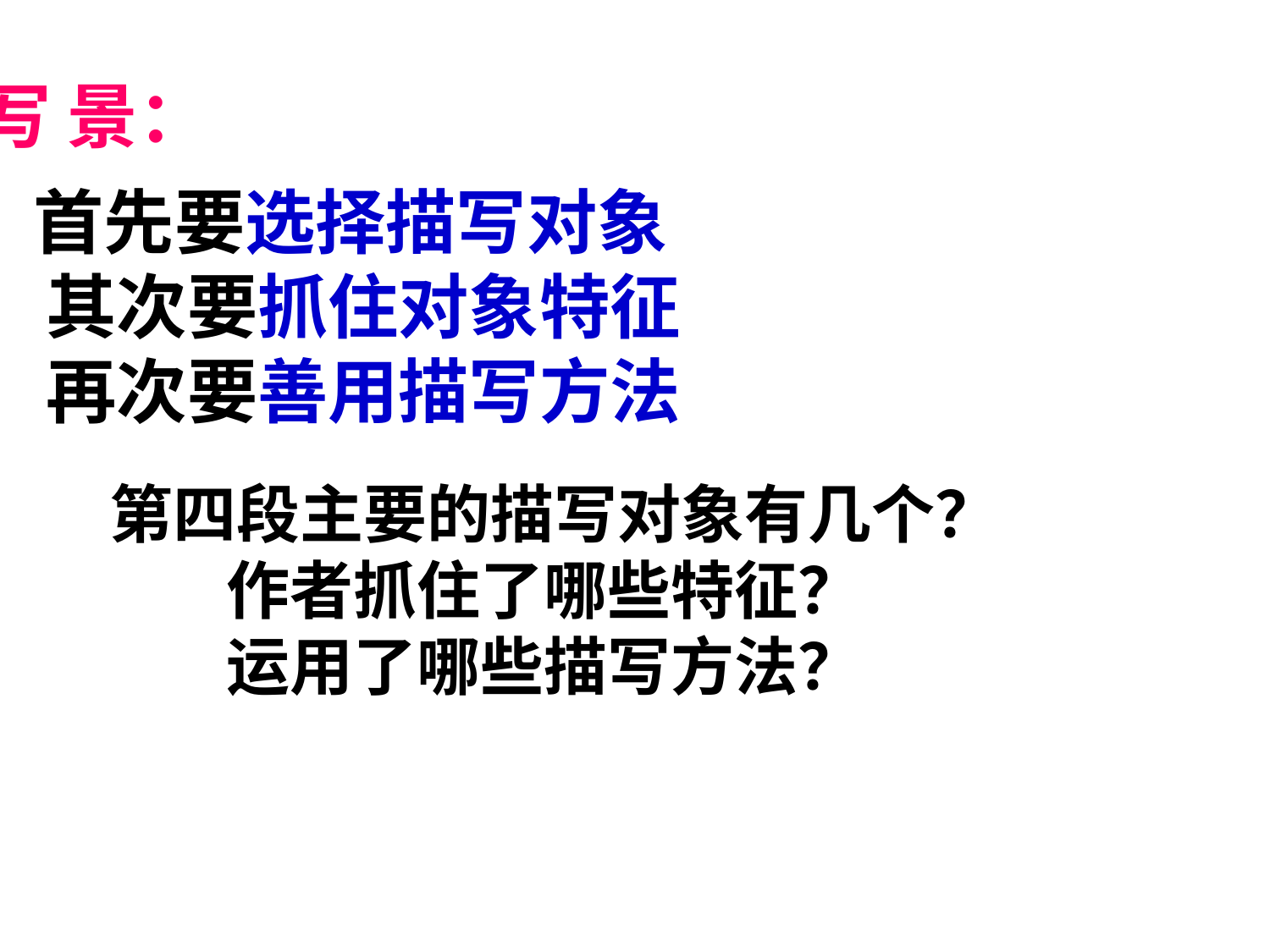

写 景：

            首先要选择描写对象
   其次要抓住对象特征
   再次要善用描写方法

        第四段主要的描写对象有几个？
                作者抓住了哪些特征？
                运用了哪些描写方法？